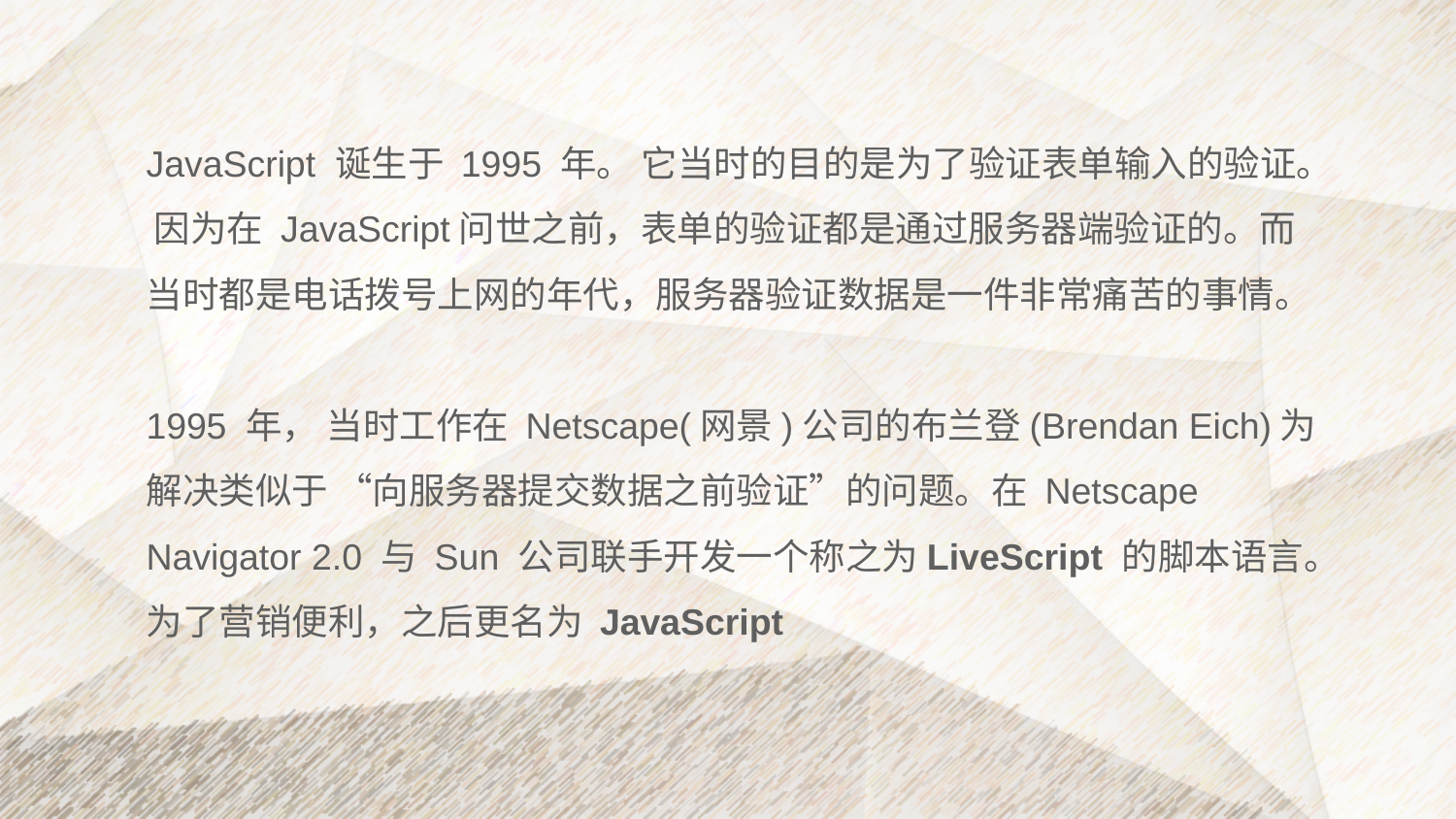

JavaScript 诞生于 1995 年。 它当时的目的是为了验证表单输入的验证。 因为在 JavaScript问世之前，表单的验证都是通过服务器端验证的。而当时都是电话拨号上网的年代，服务器验证数据是一件非常痛苦的事情。

1995 年， 当时工作在 Netscape(网景)公司的布兰登(Brendan Eich)为解决类似于 “向服务器提交数据之前验证”的问题。在 Netscape Navigator 2.0 与 Sun 公司联手开发一个称之为LiveScript 的脚本语言。为了营销便利，之后更名为 JavaScript